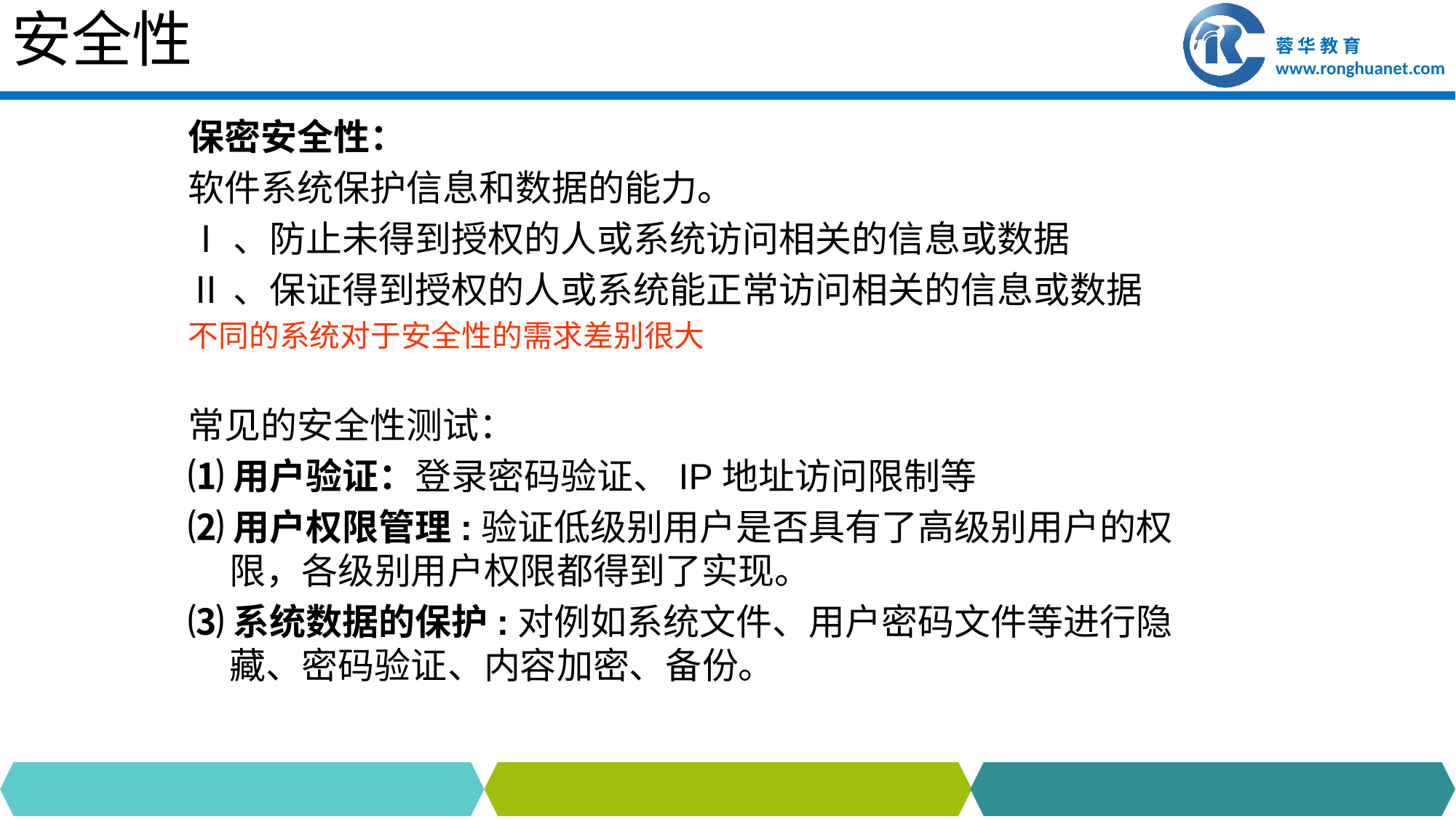

# 安全性
保密安全性：
软件系统保护信息和数据的能力。
Ⅰ、防止未得到授权的人或系统访问相关的信息或数据
Ⅱ、保证得到授权的人或系统能正常访问相关的信息或数据
不同的系统对于安全性的需求差别很大

常见的安全性测试：
⑴用户验证：登录密码验证、IP地址访问限制等
⑵用户权限管理:验证低级别用户是否具有了高级别用户的权限，各级别用户权限都得到了实现。
⑶系统数据的保护:对例如系统文件、用户密码文件等进行隐藏、密码验证、内容加密、备份。